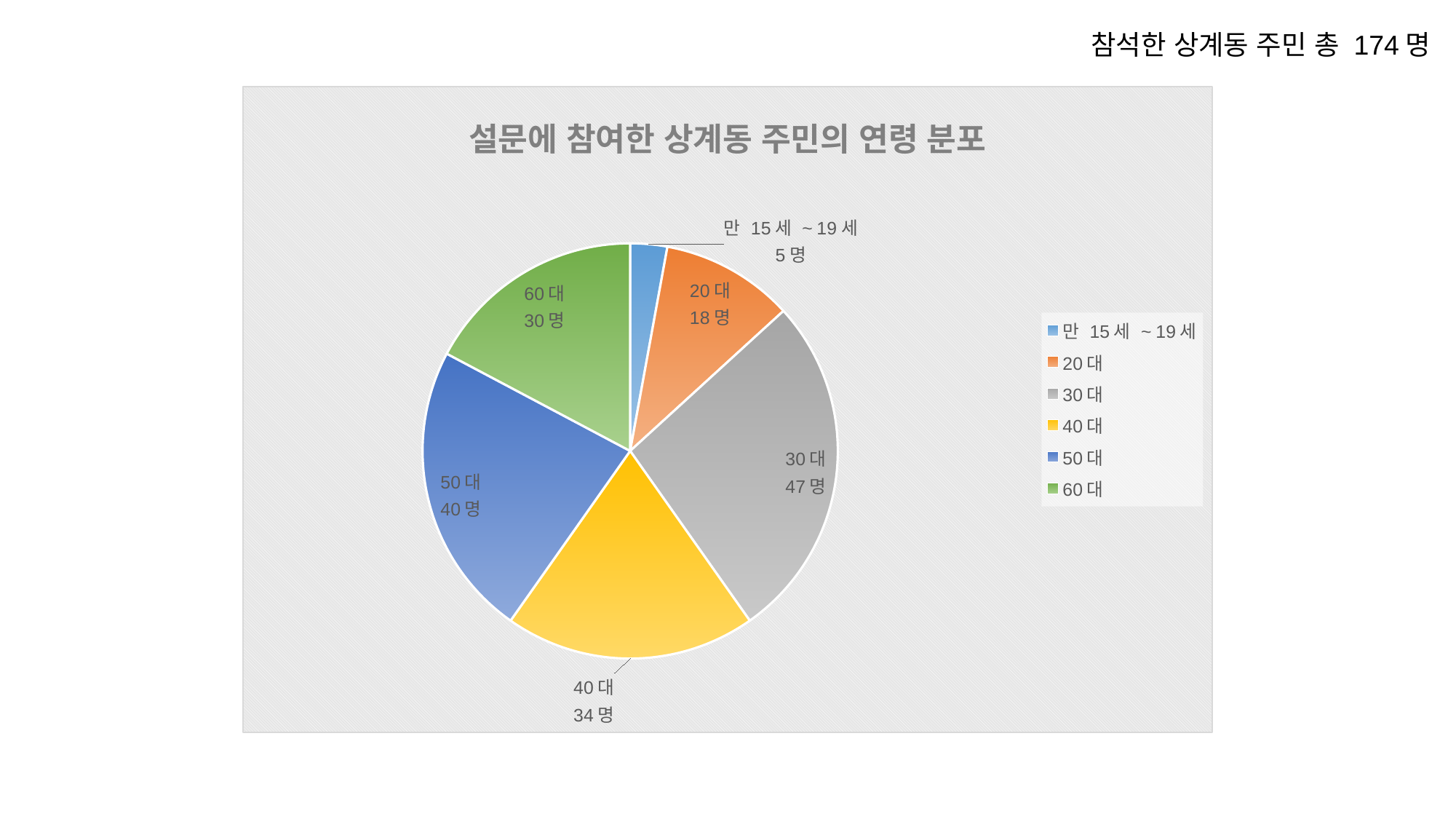

참석한 상계동 주민 총 174명

### Chart: 설문에 참여한 상계동 주민의 연령 분포

| Category | 설문에 참여한 공릉 2동 주민의 연령분포 |
|---|---|
| 만 15세 ~ 19세 | 5.0 |
| 20대 | 18.0 |
| 30대 | 47.0 |
| 40대 | 34.0 |
| 50대 | 40.0 |
| 60대 | 30.0 |